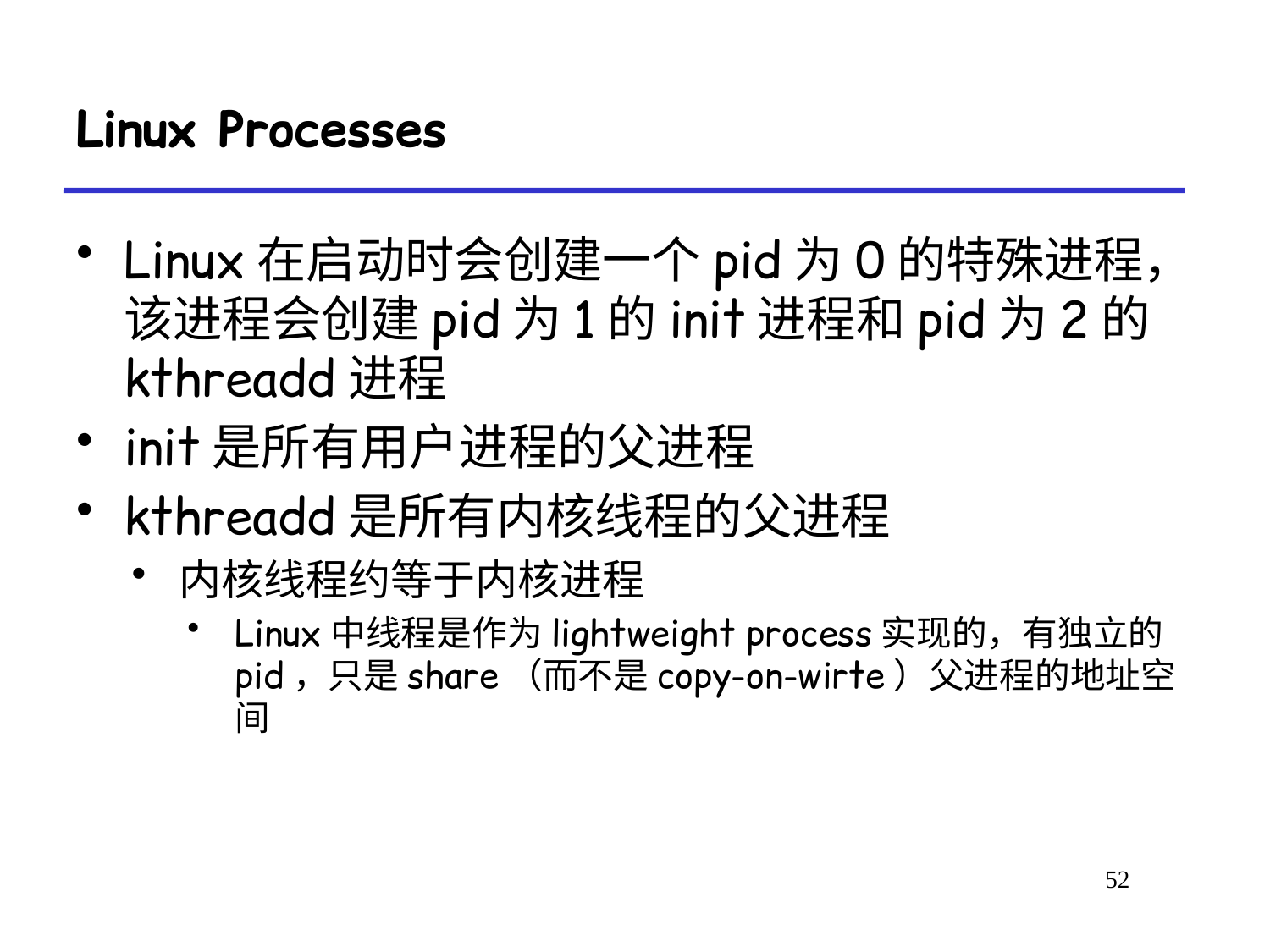

# Linux Processes
Linux在启动时会创建一个pid为0的特殊进程，该进程会创建pid为1的init进程和pid为2的kthreadd进程
init是所有用户进程的父进程
kthreadd是所有内核线程的父进程
内核线程约等于内核进程
Linux中线程是作为lightweight process实现的，有独立的pid，只是share（而不是copy-on-wirte）父进程的地址空间
52